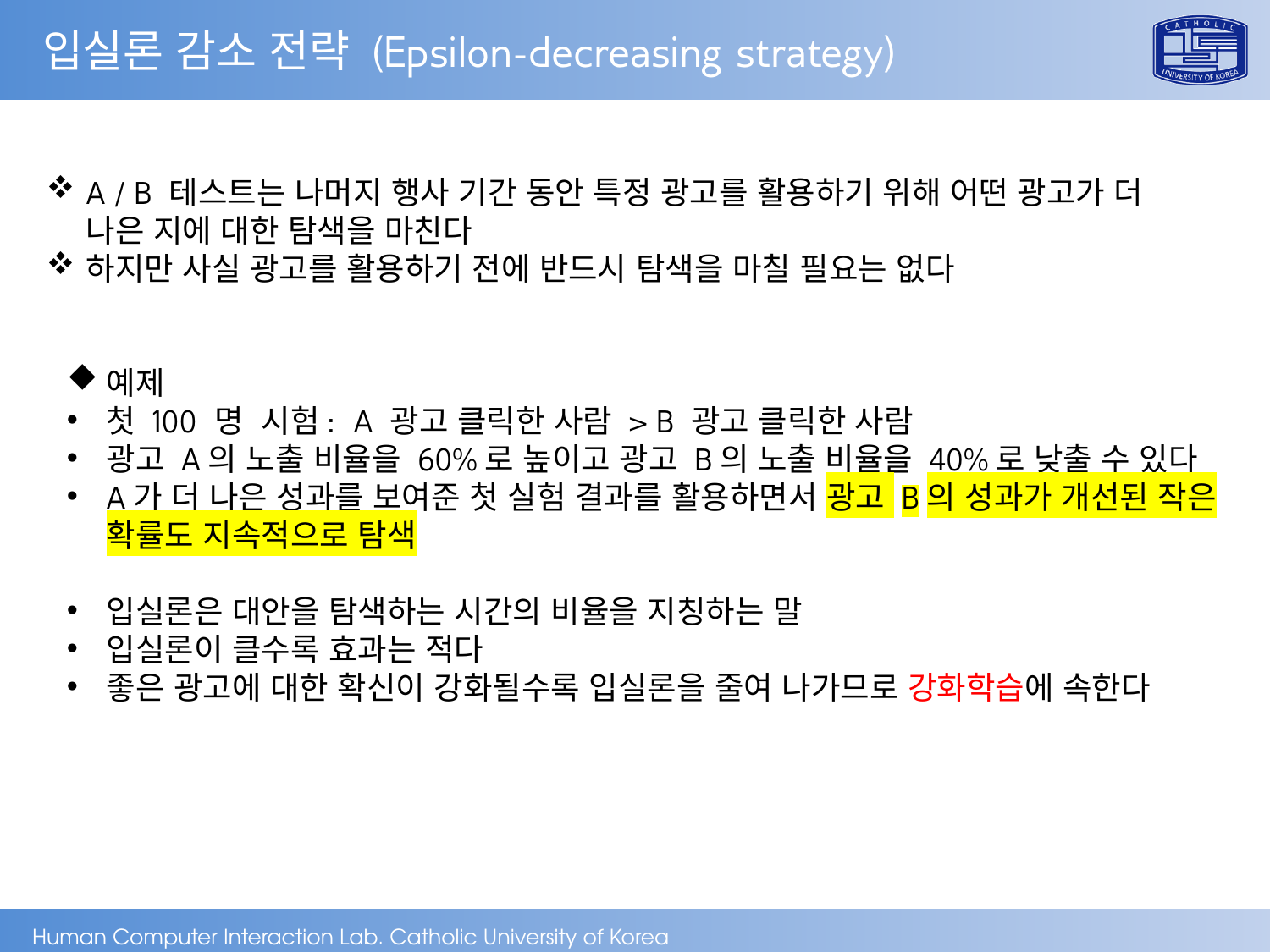

입실론 감소 전략 (Epsilon-decreasing strategy)
A / B 테스트는 나머지 행사 기간 동안 특정 광고를 활용하기 위해 어떤 광고가 더 나은 지에 대한 탐색을 마친다
하지만 사실 광고를 활용하기 전에 반드시 탐색을 마칠 필요는 없다
예제
첫 100 명  시험:  A 광고 클릭한 사람 > B 광고 클릭한 사람
광고 A의 노출 비율을 60%로 높이고 광고 B의 노출 비율을 40%로 낮출 수 있다
A가 더 나은 성과를 보여준 첫 실험 결과를 활용하면서 광고 B의 성과가 개선된 작은 확률도 지속적으로 탐색

입실론은 대안을 탐색하는 시간의 비율을 지칭하는 말
입실론이 클수록 효과는 적다
좋은 광고에 대한 확신이 강화될수록 입실론을 줄여 나가므로 강화학습에 속한다